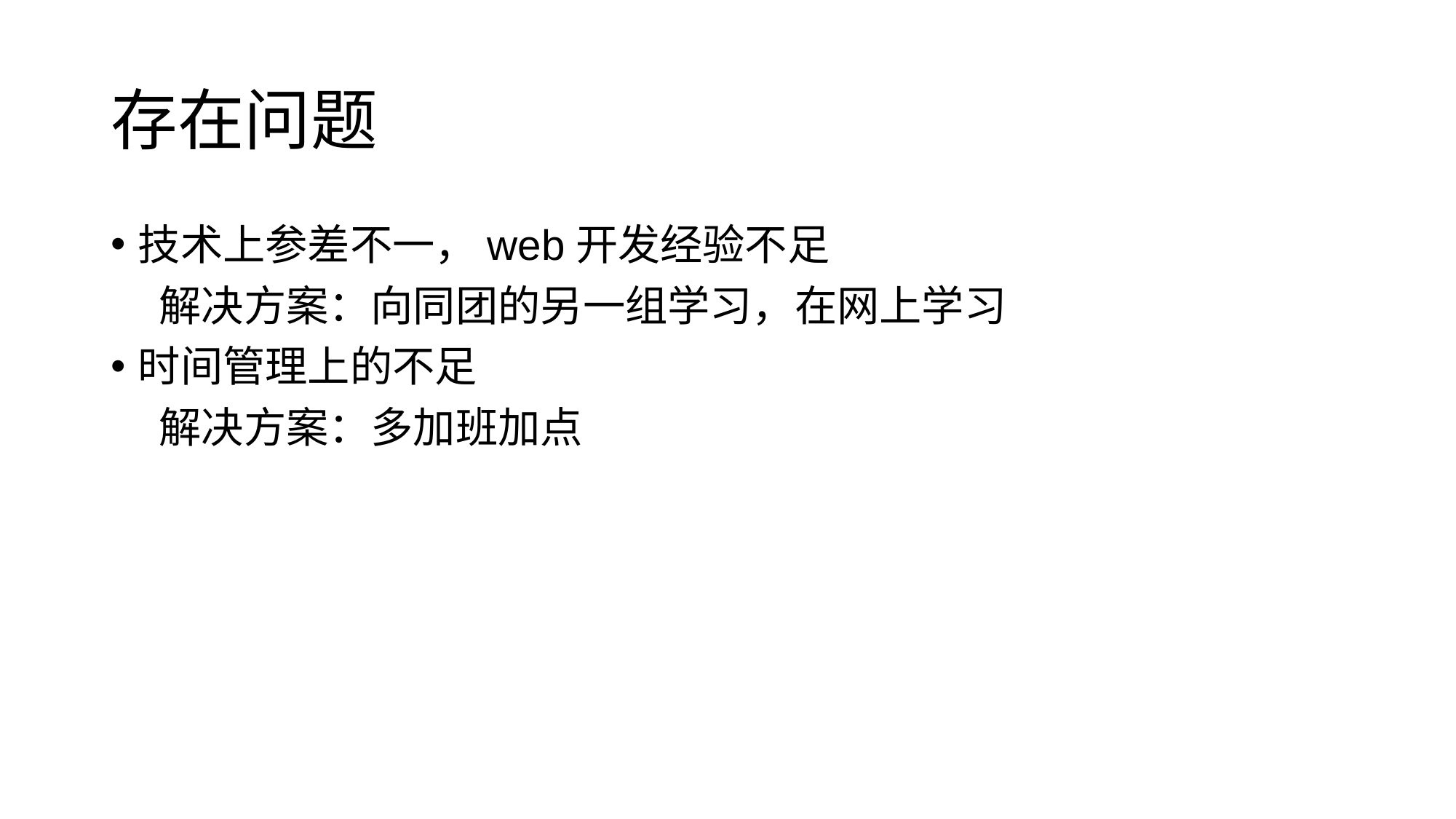

# 存在问题
技术上参差不一，web开发经验不足
    解决方案：向同团的另一组学习，在网上学习
时间管理上的不足
    解决方案：多加班加点